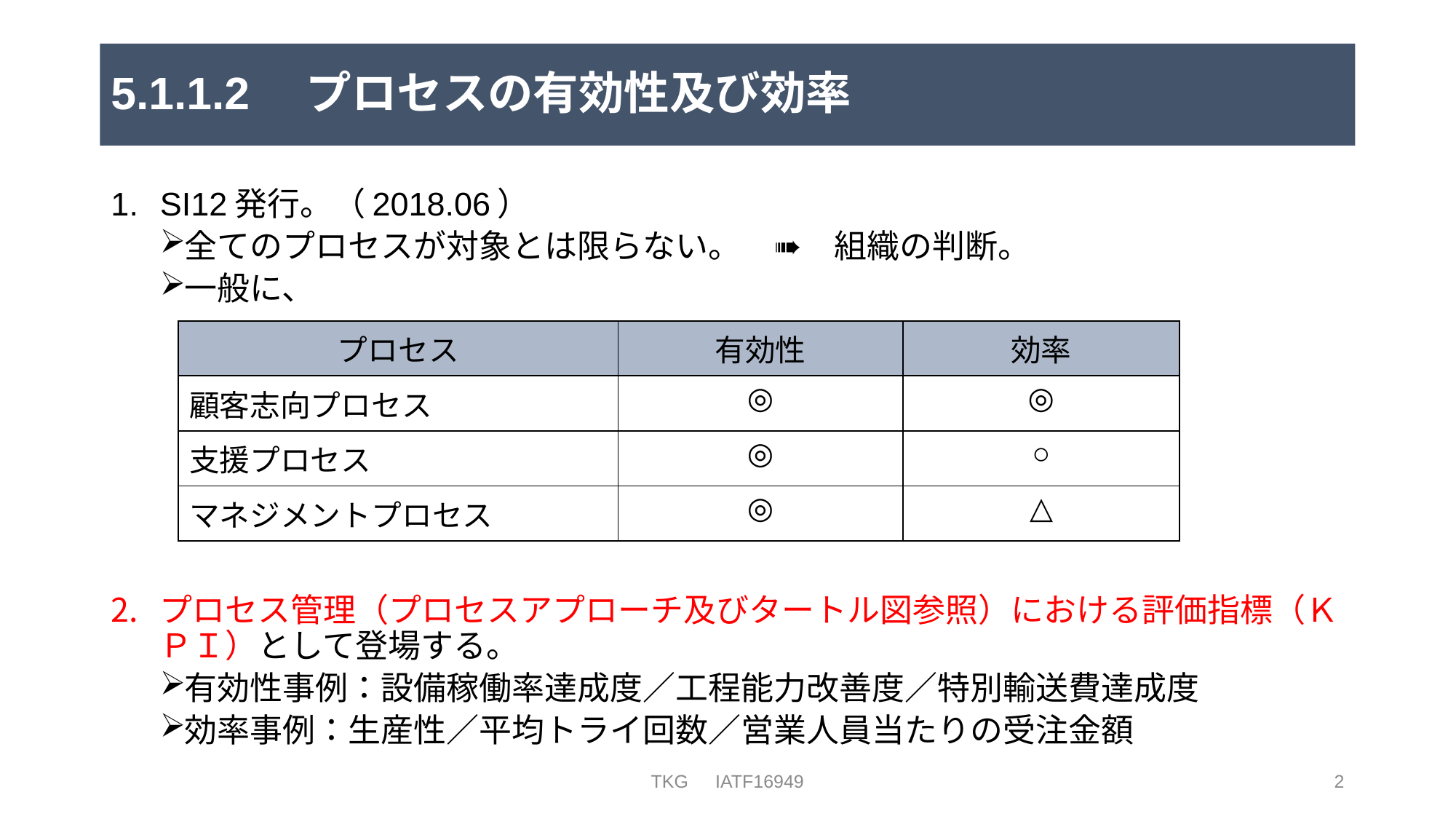

# 5.1.1.2　プロセスの有効性及び効率
SI12発行。（2018.06）
全てのプロセスが対象とは限らない。　➠　組織の判断。
一般に、

プロセス管理（プロセスアプローチ及びタートル図参照）における評価指標（ＫＰＩ）として登場する。
有効性事例：設備稼働率達成度／工程能力改善度／特別輸送費達成度
効率事例：生産性／平均トライ回数／営業人員当たりの受注金額

| プロセス | 有効性 | 効率 |
| --- | --- | --- |
| 顧客志向プロセス | ◎ | ◎ |
| 支援プロセス | ◎ | ○ |
| マネジメントプロセス | ◎ | △ |
TKG　IATF16949
2